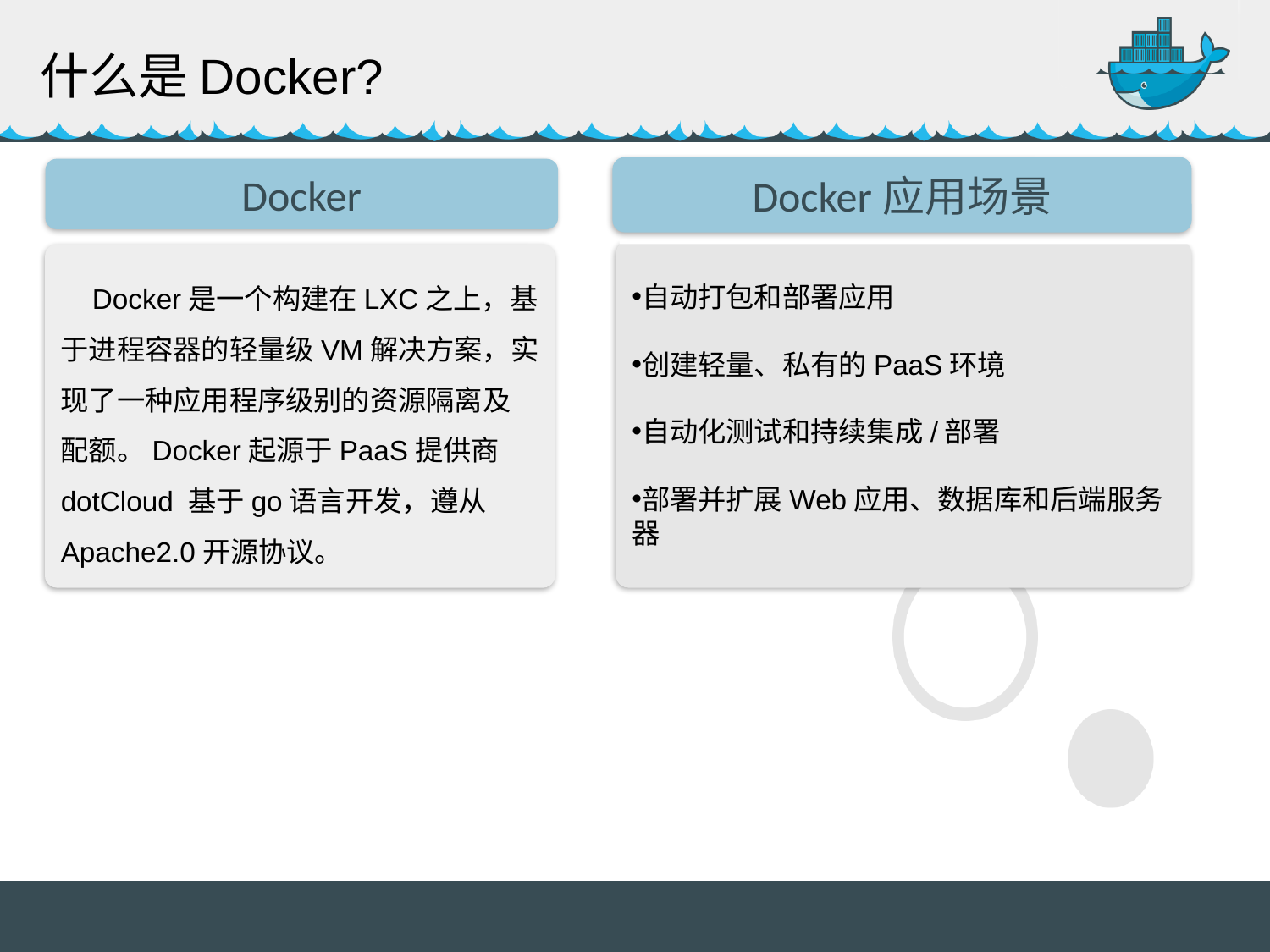

什么是Docker?

自动打包和部署应用

创建轻量、私有的PaaS环境

自动化测试和持续集成/部署

部署并扩展Web应用、数据库和后端服务器

Docker应用场景
Docker
    Docker是一个构建在LXC之上，基于进程容器的轻量级VM解决方案，实现了一种应用程序级别的资源隔离及配额。Docker起源于PaaS提供商dotCloud 基于go语言开发，遵从Apache2.0开源协议。